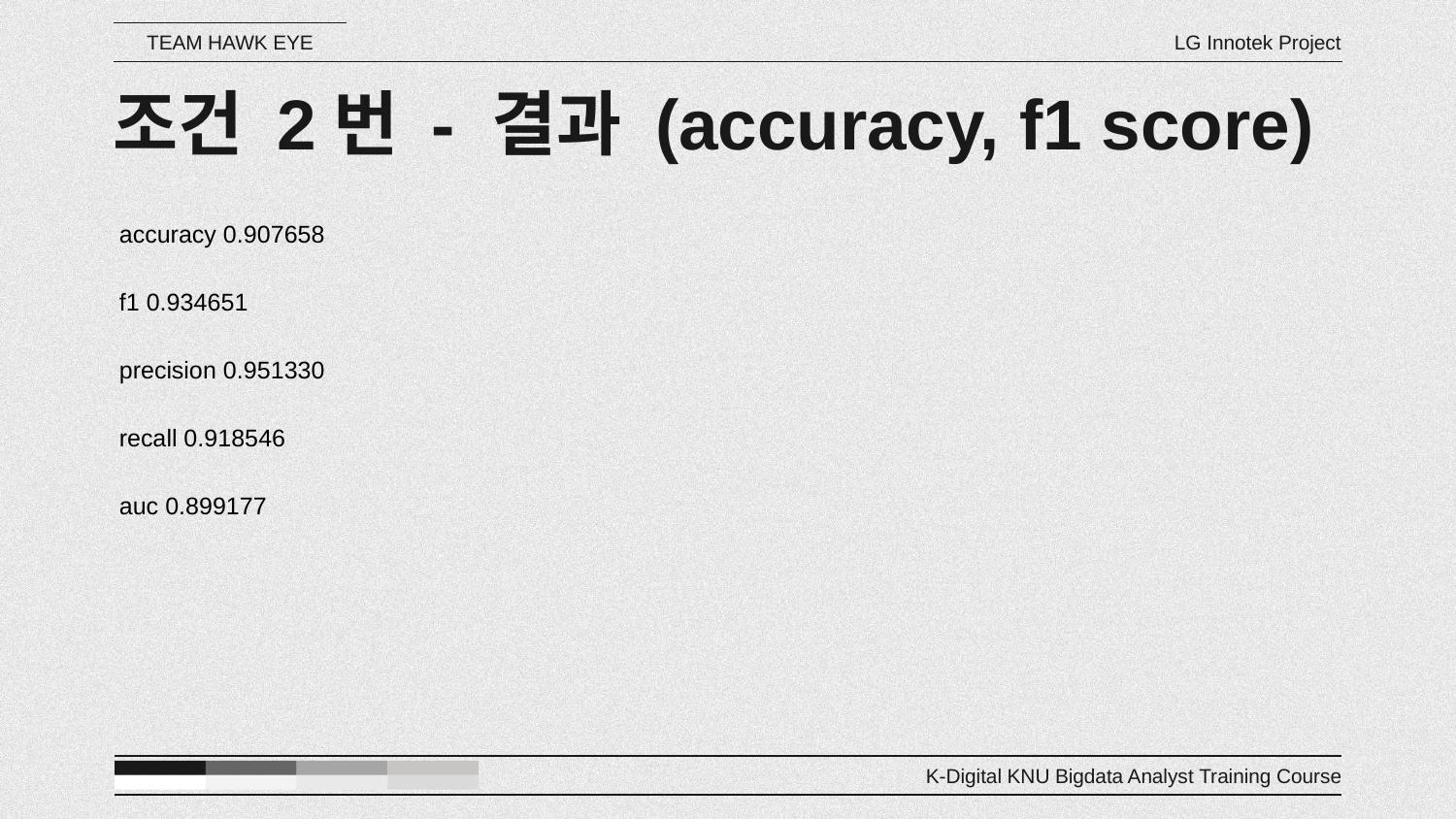

TEAM HAWK EYE
LG Innotek Project
조건 2번 - 결과 (accuracy, f1 score)
accuracy 0.907658
f1 0.934651
precision 0.951330
recall 0.918546
auc 0.899177
K-Digital KNU Bigdata Analyst Training Course